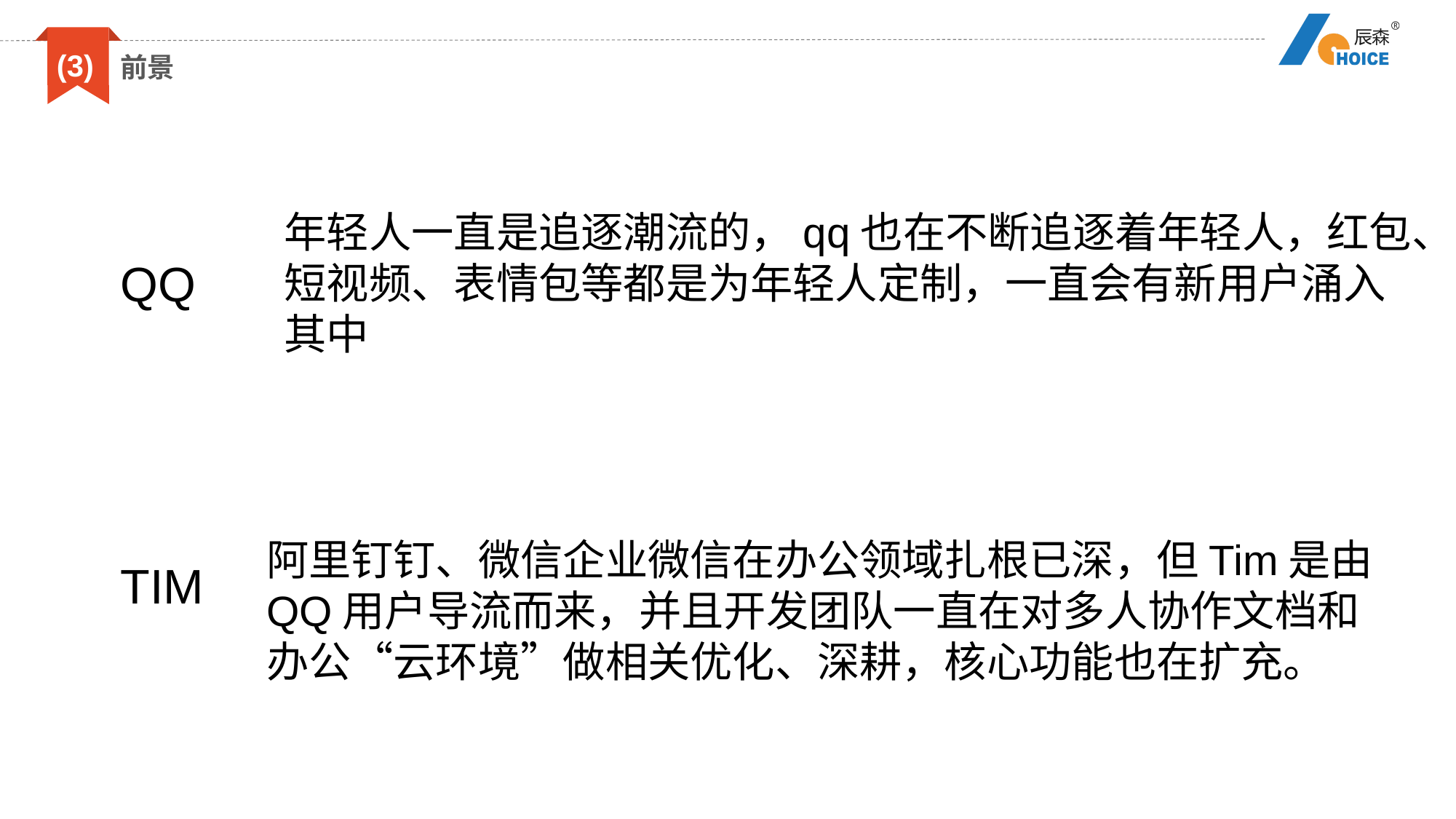

(3)
前景
年轻人一直是追逐潮流的，qq也在不断追逐着年轻人，红包、短视频、表情包等都是为年轻人定制，一直会有新用户涌入其中
QQ
阿里钉钉、微信企业微信在办公领域扎根已深，但Tim是由QQ用户导流而来，并且开发团队一直在对多人协作文档和办公“云环境”做相关优化、深耕，核心功能也在扩充。
TIM